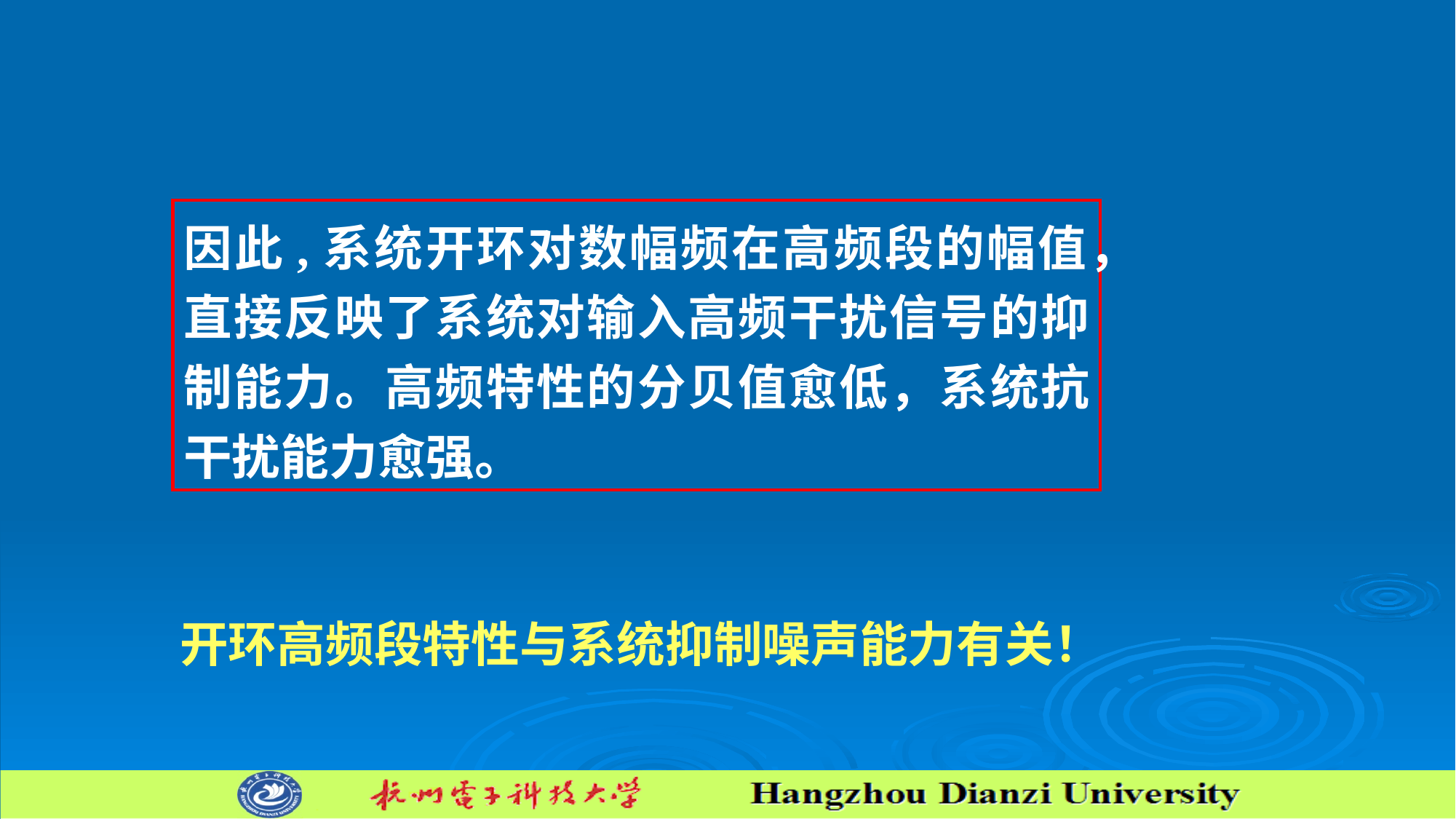

因此,系统开环对数幅频在高频段的幅值，直接反映了系统对输入高频干扰信号的抑制能力。高频特性的分贝值愈低，系统抗干扰能力愈强。
开环高频段特性与系统抑制噪声能力有关！